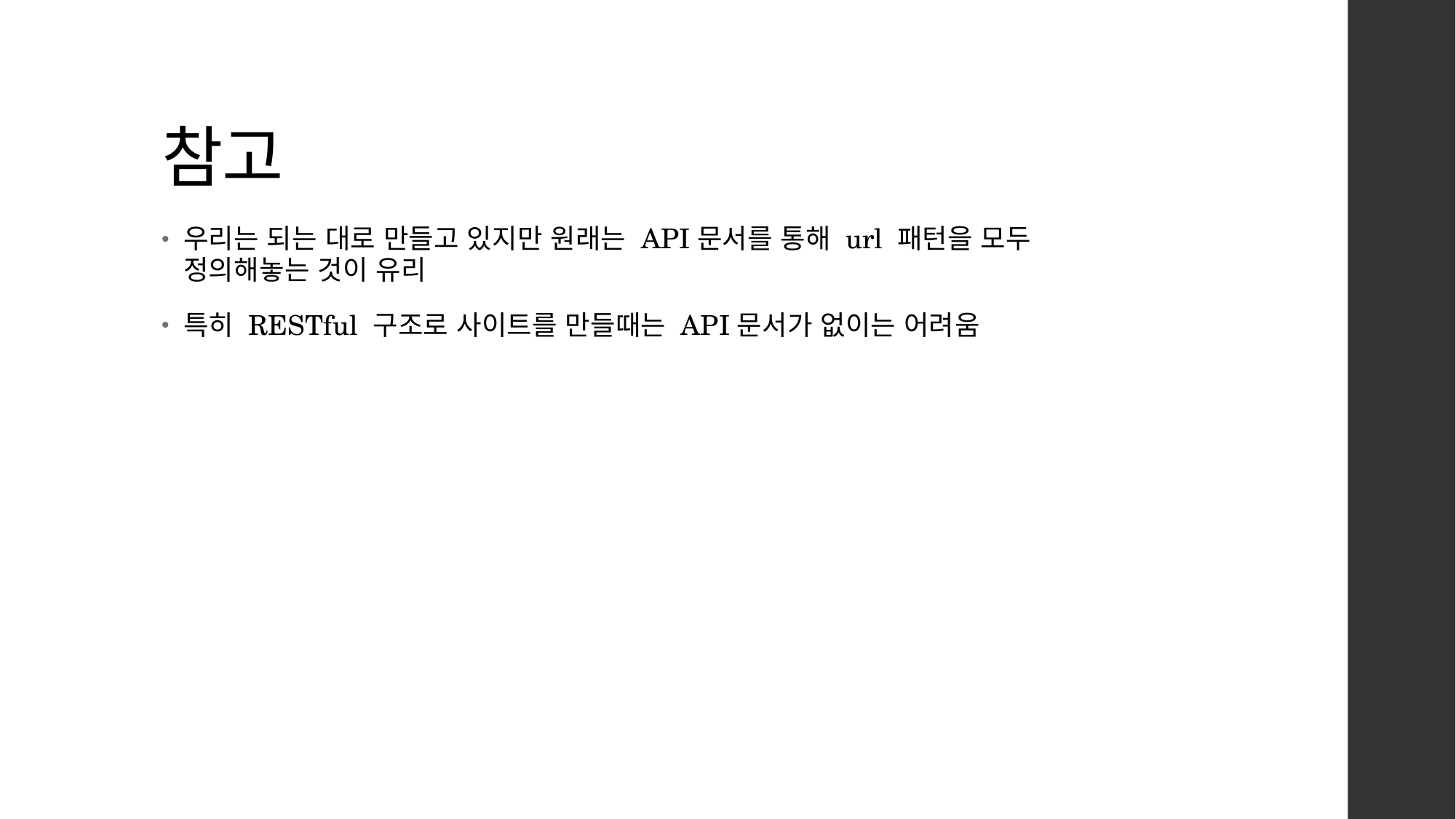

# 참고
우리는 되는 대로 만들고 있지만 원래는 API문서를 통해 url 패턴을 모두 정의해놓는 것이 유리
특히 RESTful 구조로 사이트를 만들때는 API문서가 없이는 어려움